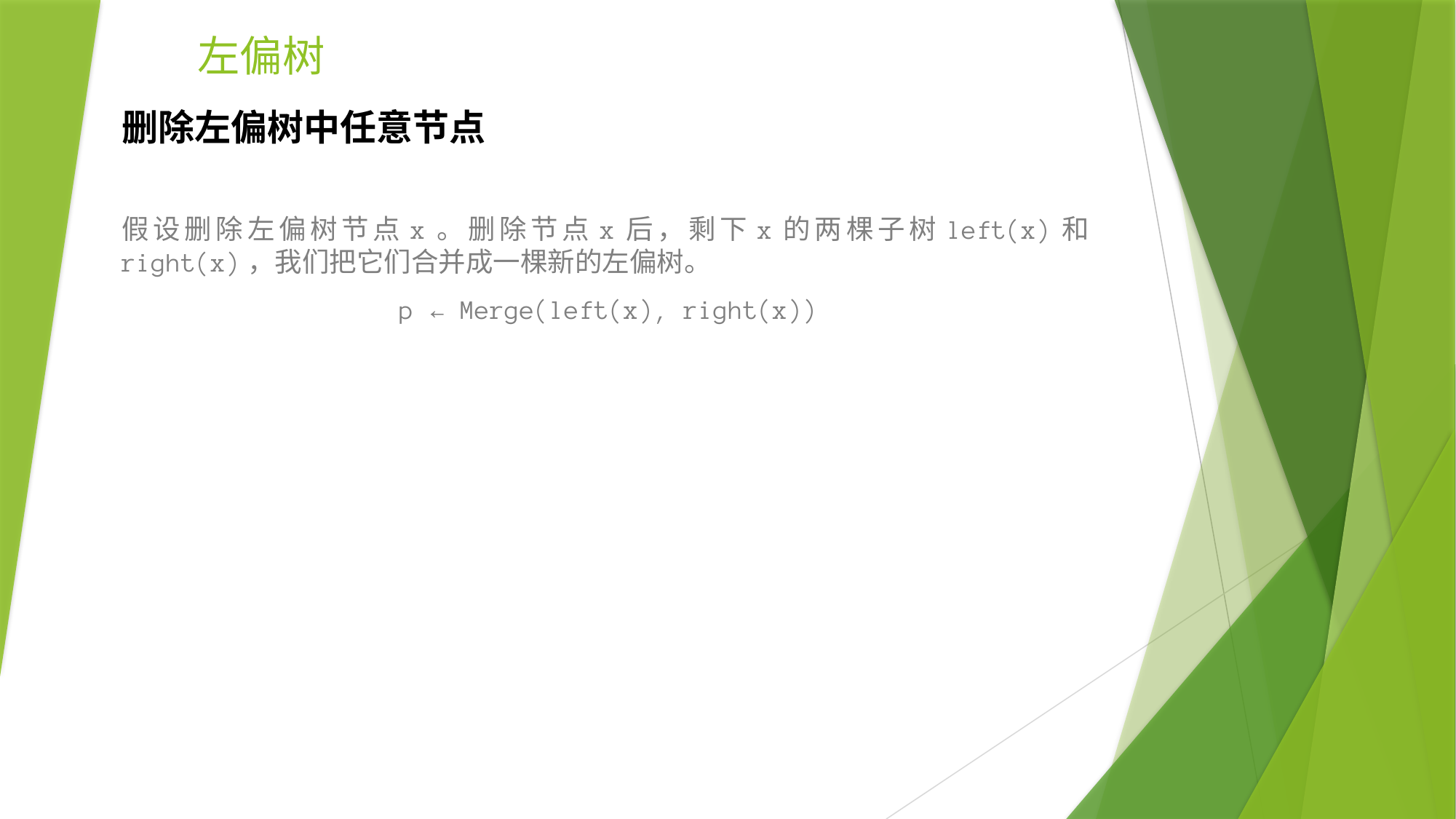

# 左偏树
删除左偏树中任意节点

假设删除左偏树节点x。删除节点x后，剩下x的两棵子树left(x)和right(x)，我们把它们合并成一棵新的左偏树。
p ← Merge(left(x), right(x))